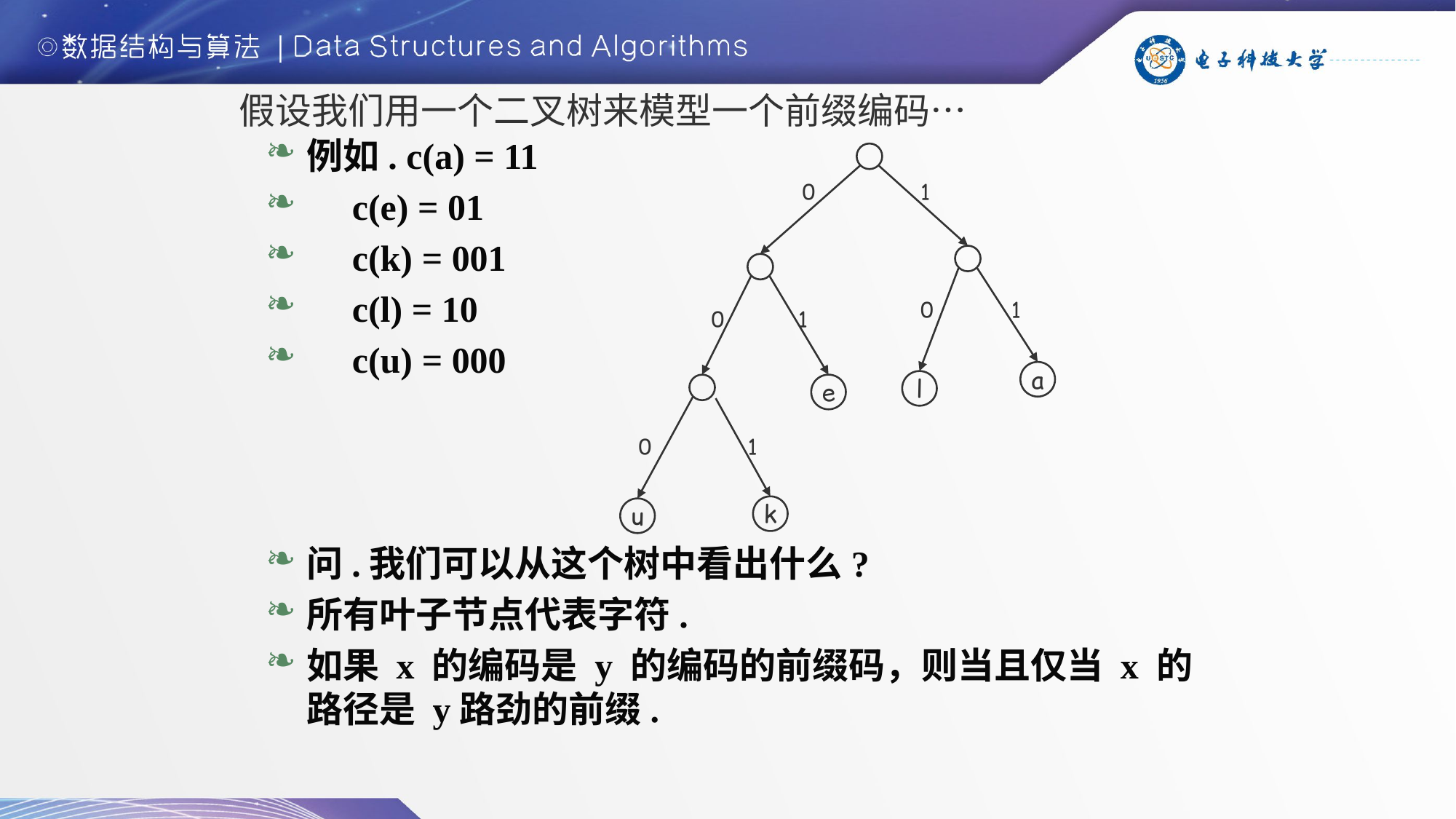

假设我们用一个二叉树来模型一个前缀编码…
例如. c(a) = 11
     c(e) = 01
     c(k) = 001
     c(l) = 10
     c(u) = 000

问.我们可以从这个树中看出什么?
所有叶子节点代表字符.
如果 x 的编码是 y 的编码的前缀码，则当且仅当 x 的路径是 y路劲的前缀.

0
1

0
1
0
1
a
l

e
0
1
k
u